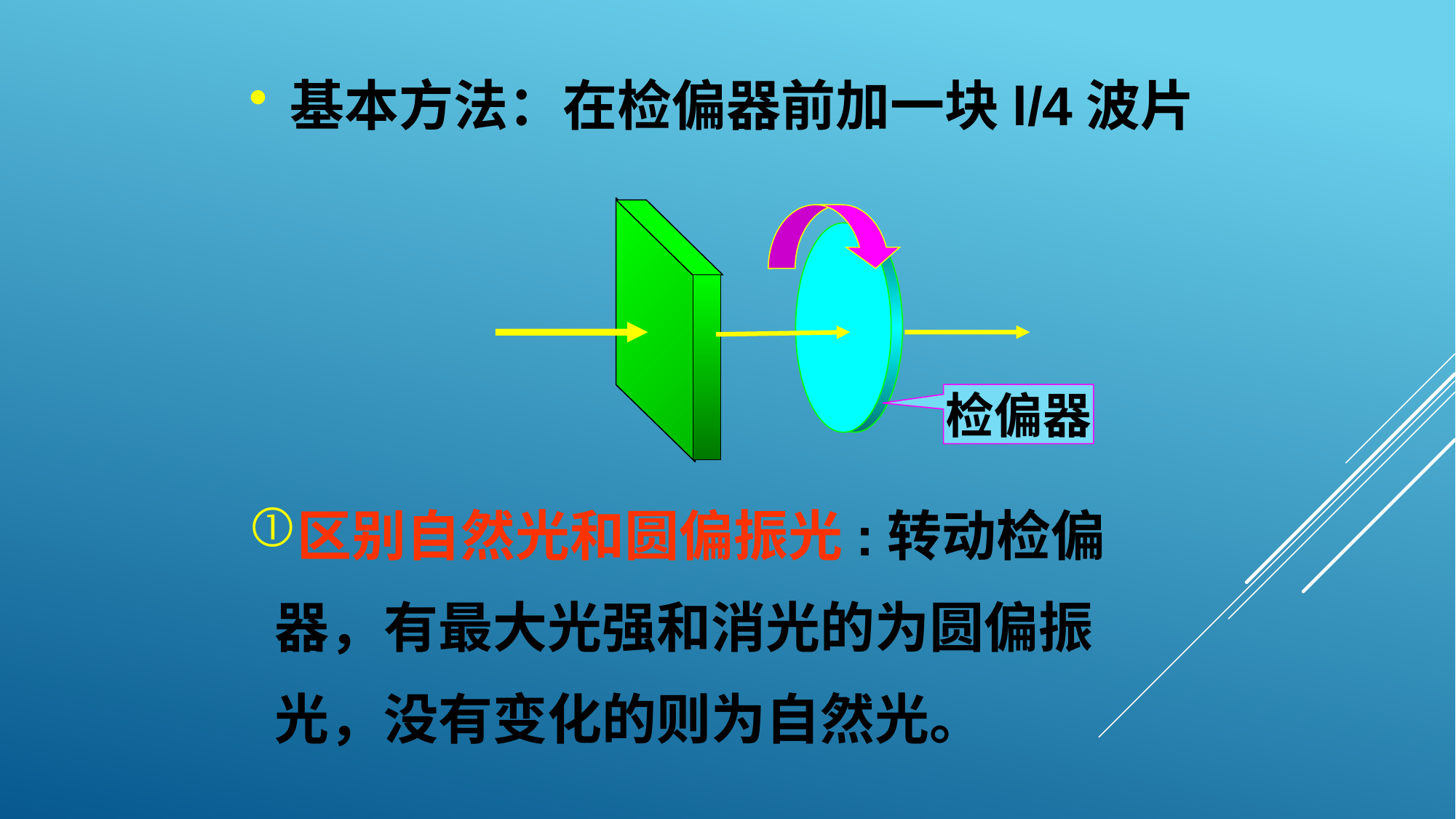

基本方法：在检偏器前加一块l/4波片

检偏器

区别自然光和圆偏振光:转动检偏器，有最大光强和消光的为圆偏振光，没有变化的则为自然光。